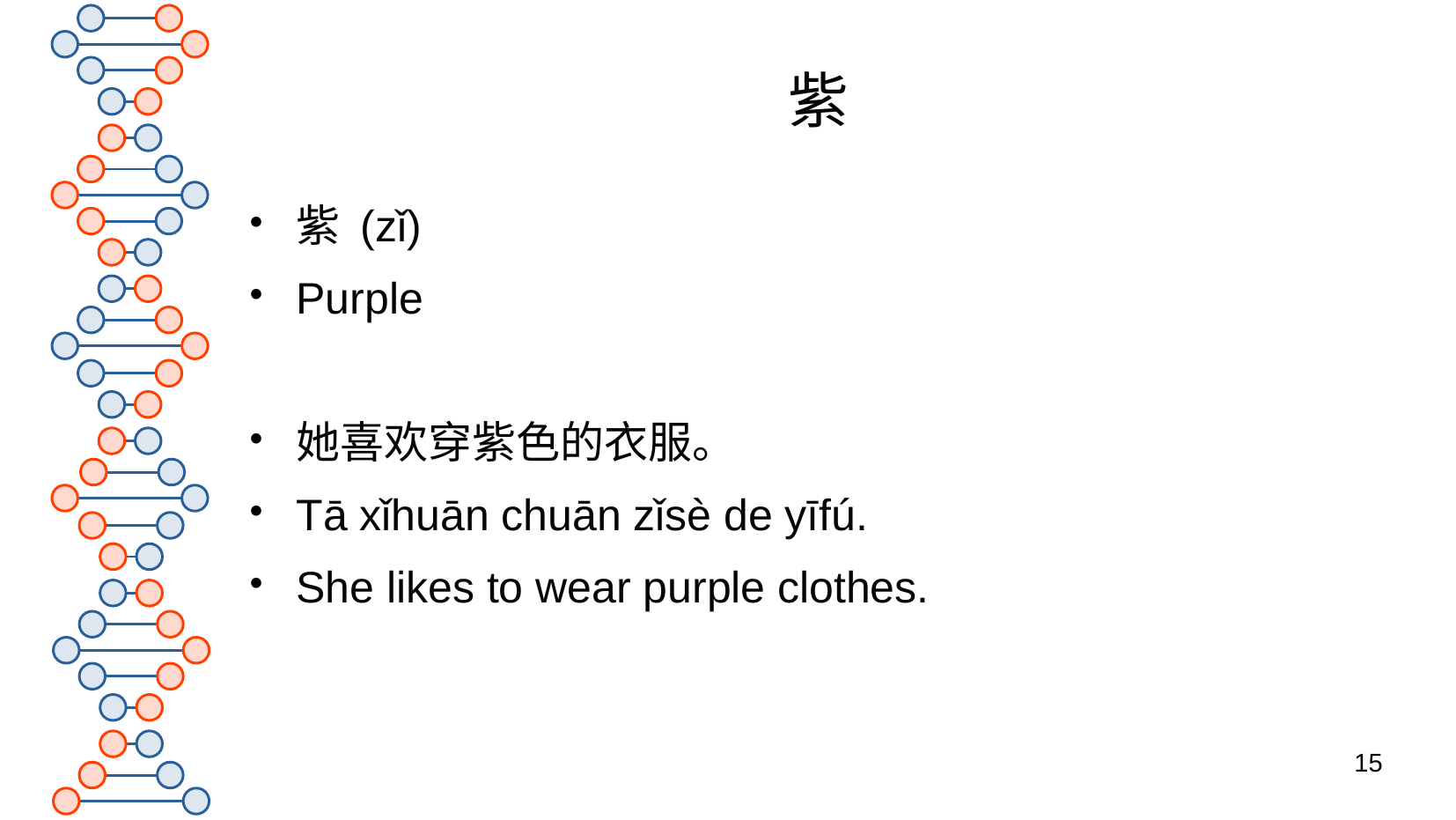

# 紫
紫 (zǐ)
Purple

她喜欢穿紫色的衣服。
Tā xǐhuān chuān zǐsè de yīfú.
She likes to wear purple clothes.

15